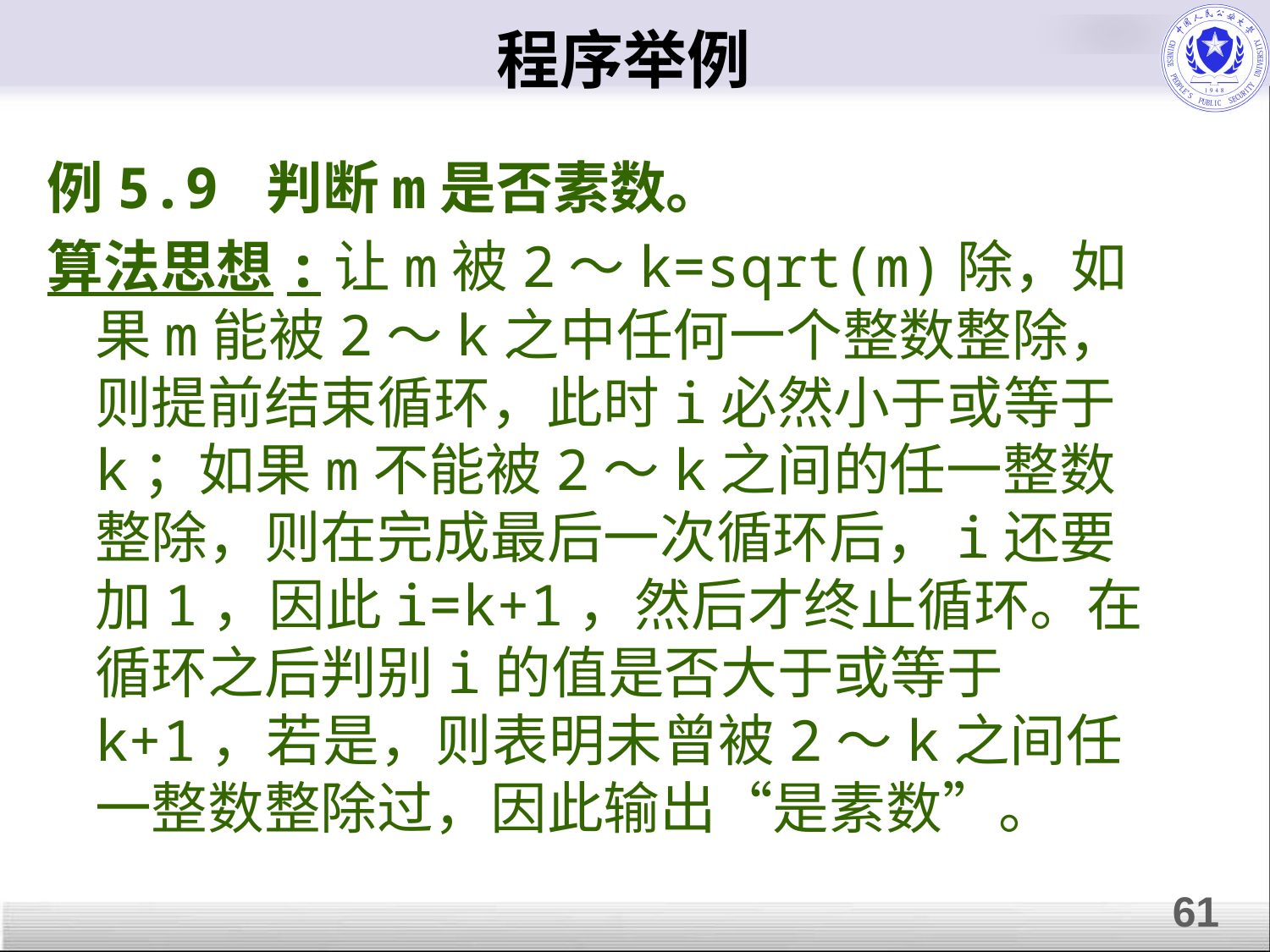

程序举例
例5.9 判断m是否素数。
算法思想:让m被2～k=sqrt(m)除，如果m能被2～k之中任何一个整数整除，则提前结束循环，此时i必然小于或等于k；如果m不能被2～k之间的任一整数整除，则在完成最后一次循环后，i还要加1，因此i=k+1，然后才终止循环。在循环之后判别i的值是否大于或等于k+1，若是，则表明未曾被2～k之间任一整数整除过，因此输出“是素数”。